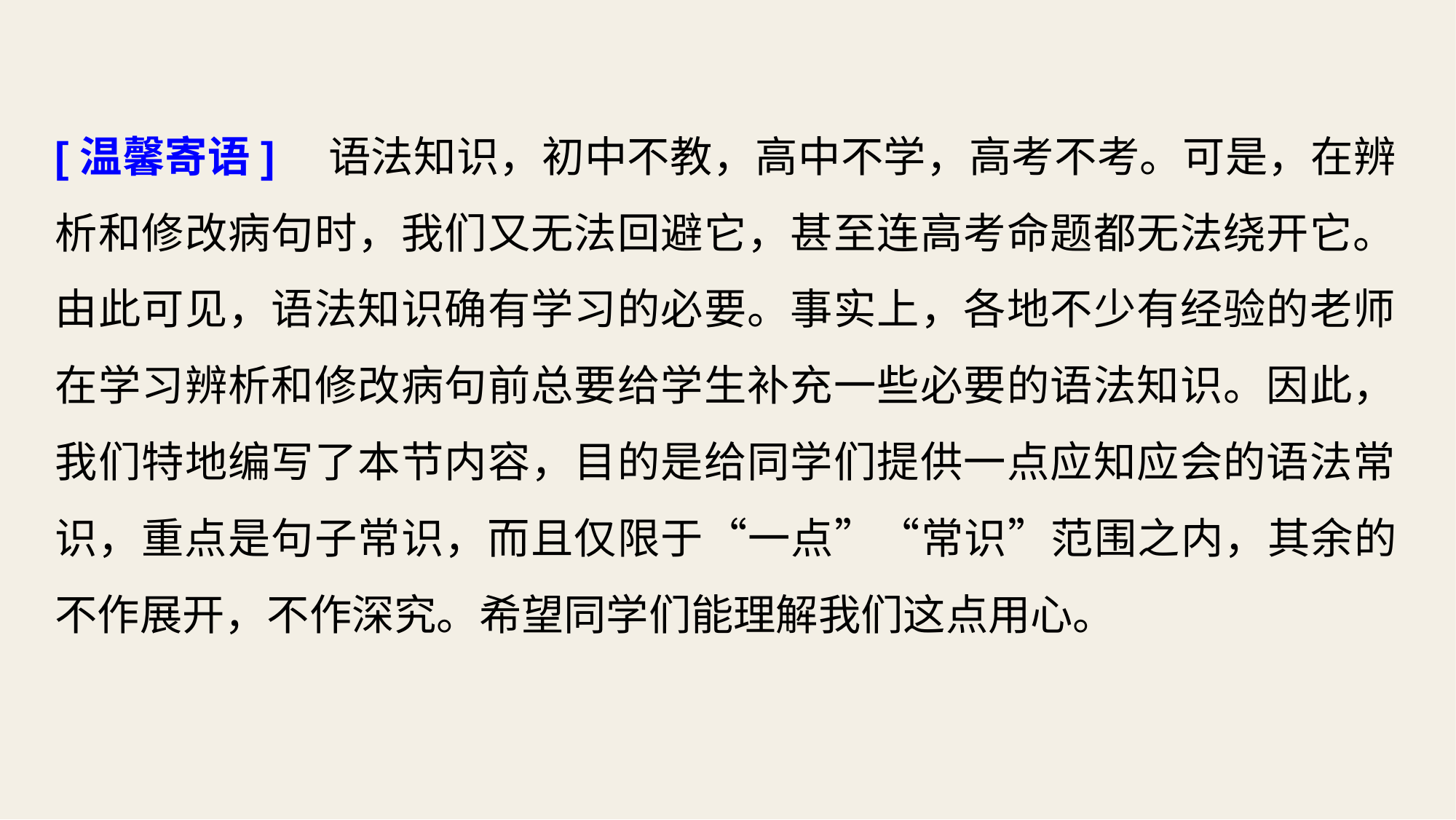

[温馨寄语]　语法知识，初中不教，高中不学，高考不考。可是，在辨析和修改病句时，我们又无法回避它，甚至连高考命题都无法绕开它。由此可见，语法知识确有学习的必要。事实上，各地不少有经验的老师在学习辨析和修改病句前总要给学生补充一些必要的语法知识。因此，我们特地编写了本节内容，目的是给同学们提供一点应知应会的语法常识，重点是句子常识，而且仅限于“一点”“常识”范围之内，其余的不作展开，不作深究。希望同学们能理解我们这点用心。